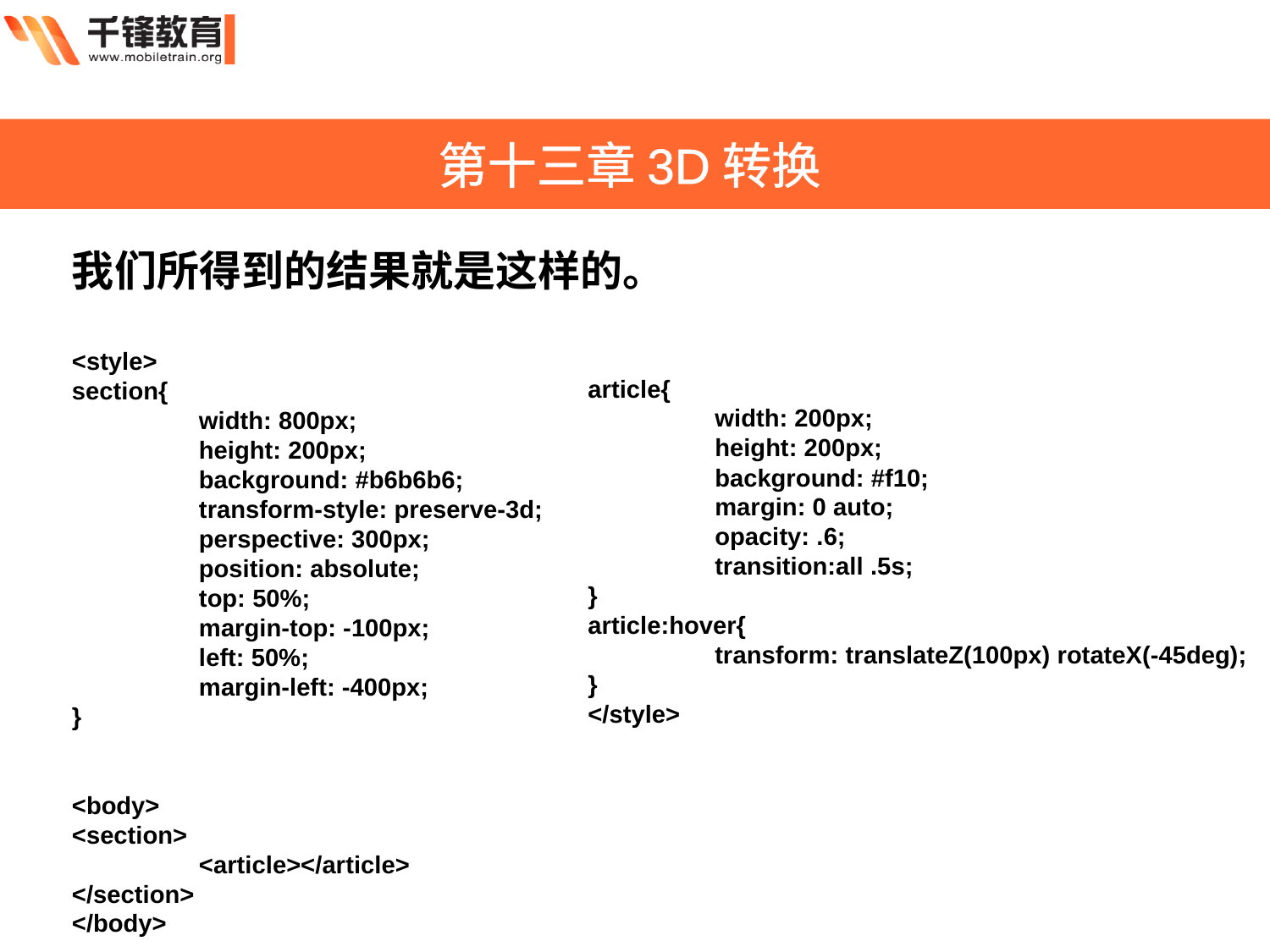

第十三章3D转换
我们所得到的结果就是这样的。

<style>
section{
	width: 800px;
	height: 200px;
	background: #b6b6b6;
	transform-style: preserve-3d;
	perspective: 300px;
	position: absolute;
	top: 50%;
	margin-top: -100px;
	left: 50%;
	margin-left: -400px;
}

<body>
<section>
	<article></article>
</section>
</body>

article{
	width: 200px;
	height: 200px;
	background: #f10;
	margin: 0 auto;
	opacity: .6;
	transition:all .5s;
}
article:hover{
	transform: translateZ(100px) rotateX(-45deg);
}
</style>